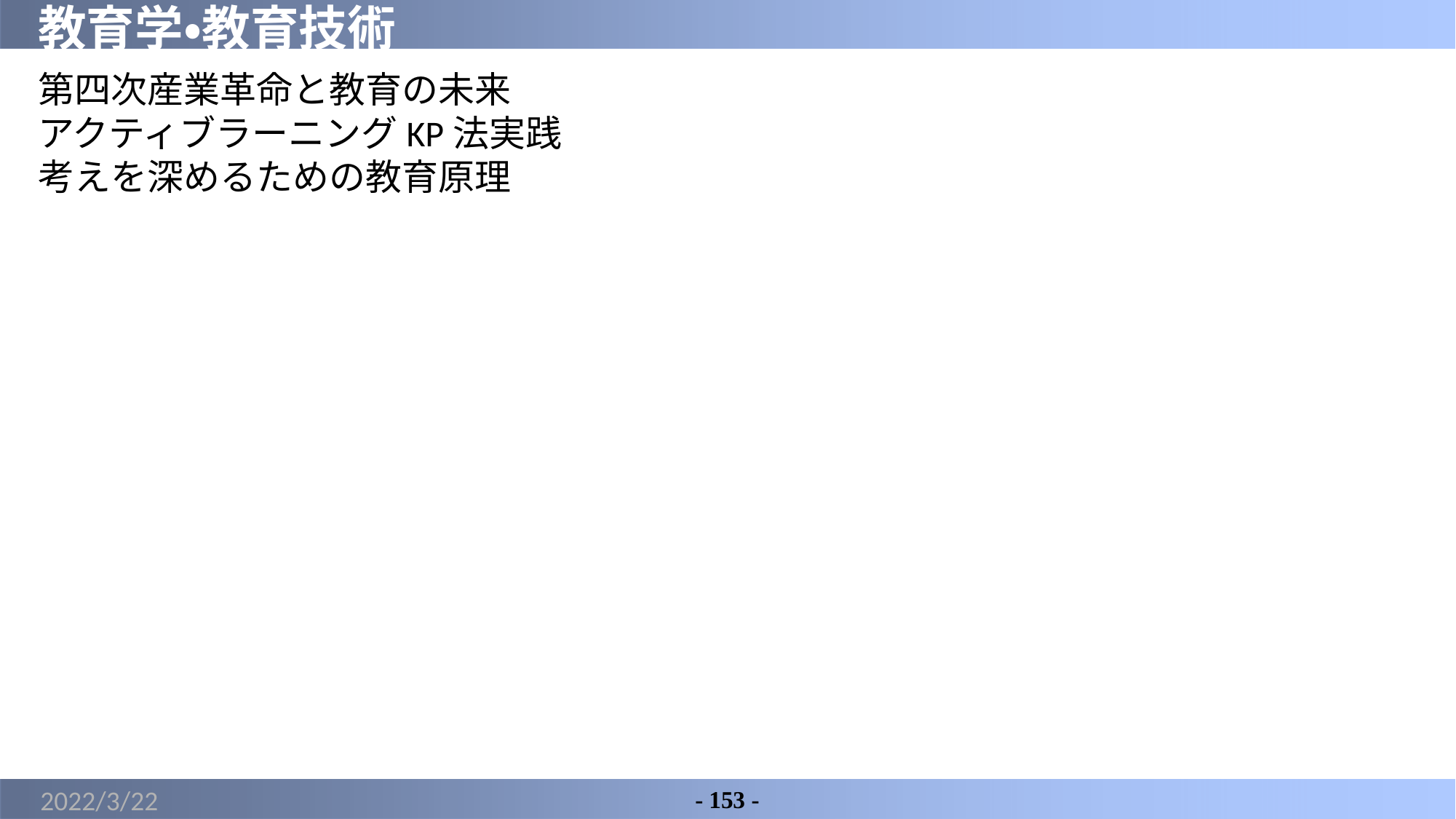

# 教育学・教育技術
第四次産業革命と教育の未来
アクティブラーニングKP法実践
考えを深めるための教育原理
2022/3/22
- 153 -